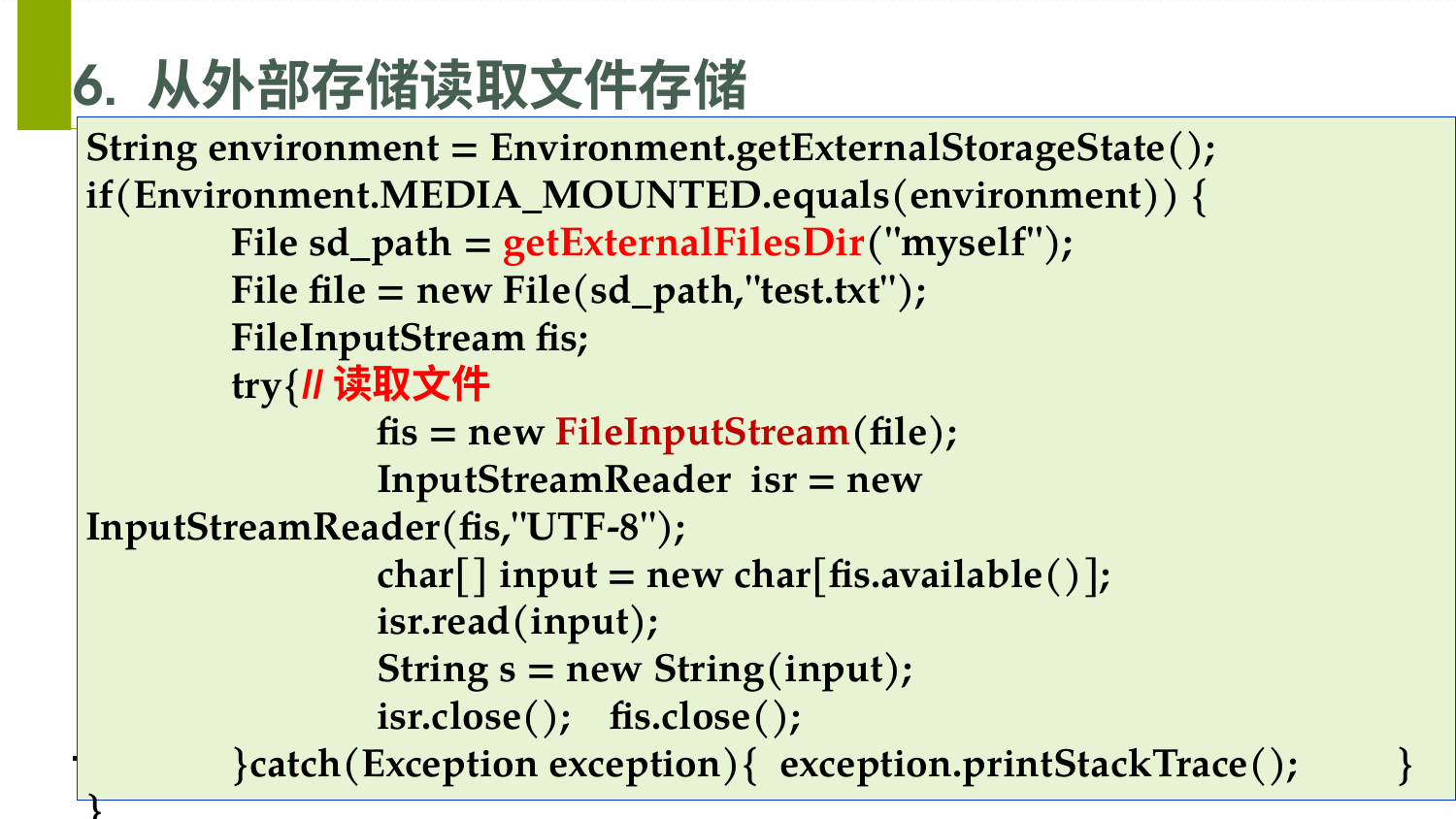

# 6. 从外部存储读取文件存储
String environment = Environment.getExternalStorageState();
if(Environment.MEDIA_MOUNTED.equals(environment)) {
	File sd_path = getExternalFilesDir("myself");
	File file = new File(sd_path,"test.txt");
	FileInputStream fis;
	try{//读取文件
		fis = new FileInputStream(file);
		InputStreamReader  isr = new InputStreamReader(fis,"UTF-8");
		char[] input = new char[fis.available()];
		isr.read(input);
		String s = new String(input);
		isr.close();    fis.close();
	}catch(Exception exception){  exception.printStackTrace(); 	}
}